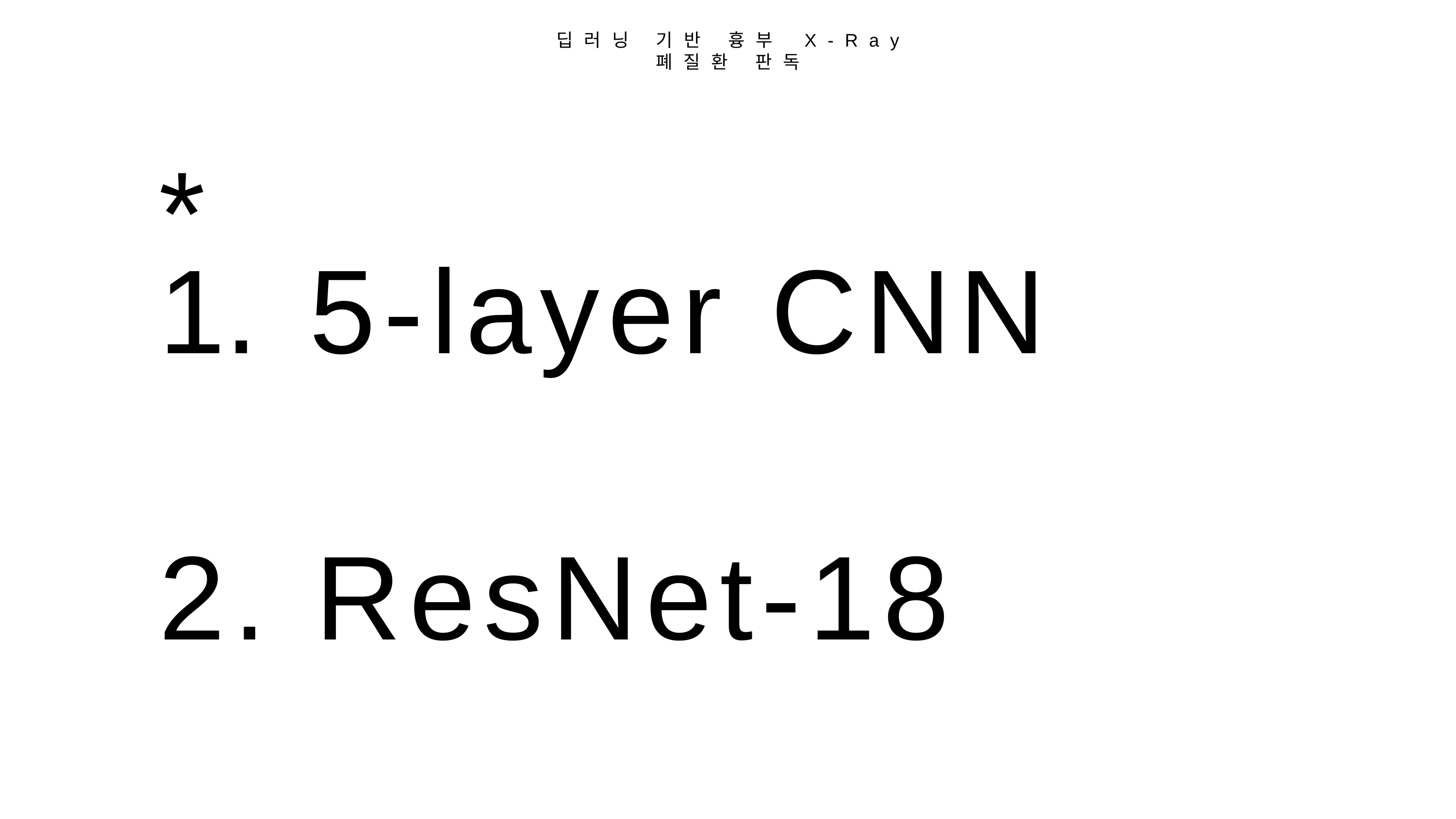

딥러닝 기반 흉부 X-Ray
폐질환 판독
*
 5-layer CNN

2. ResNet-18